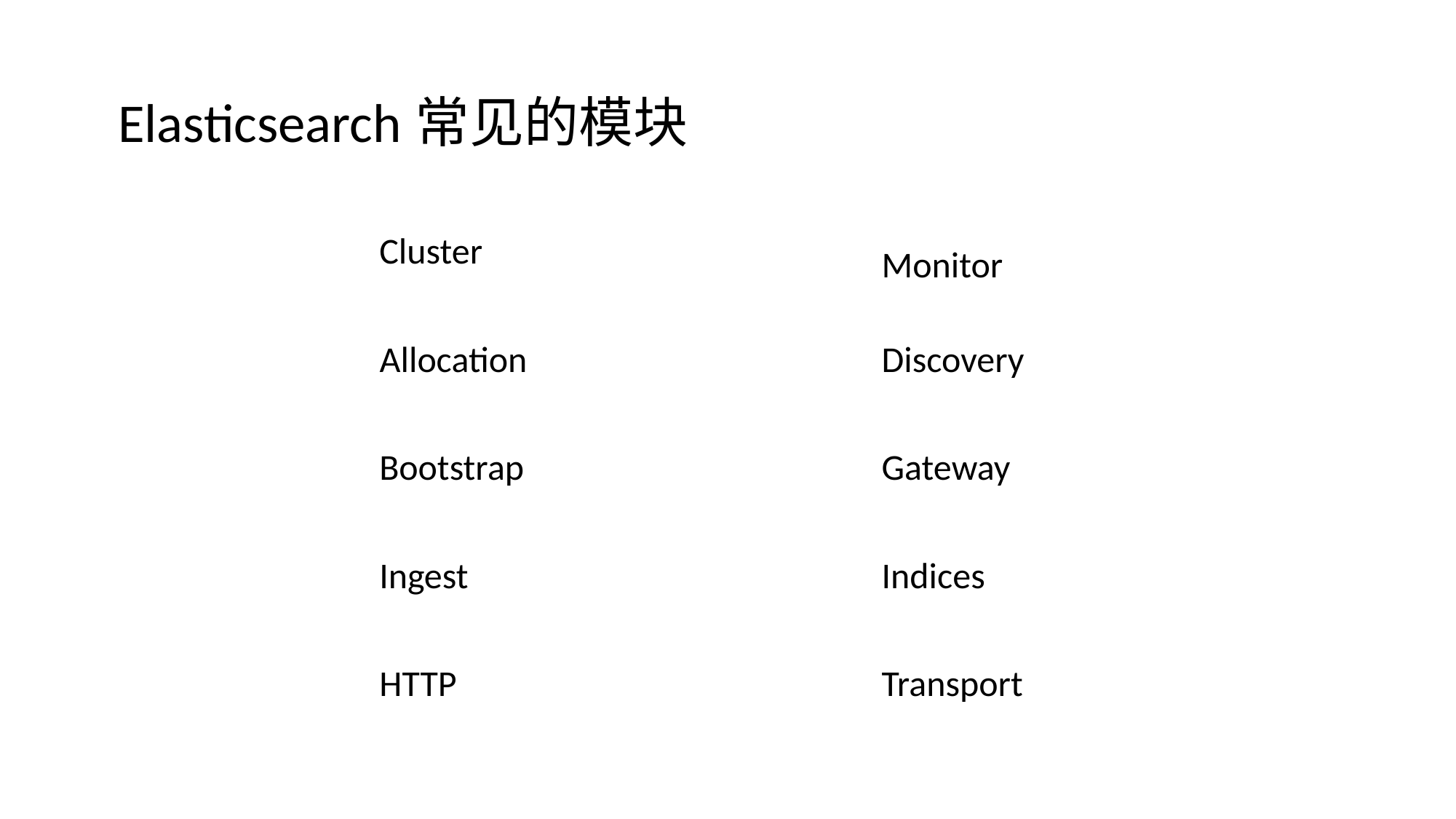

Elasticsearch常见的模块
Cluster
Monitor
Allocation
Discovery
Bootstrap
Gateway
Ingest
Indices
HTTP
Transport